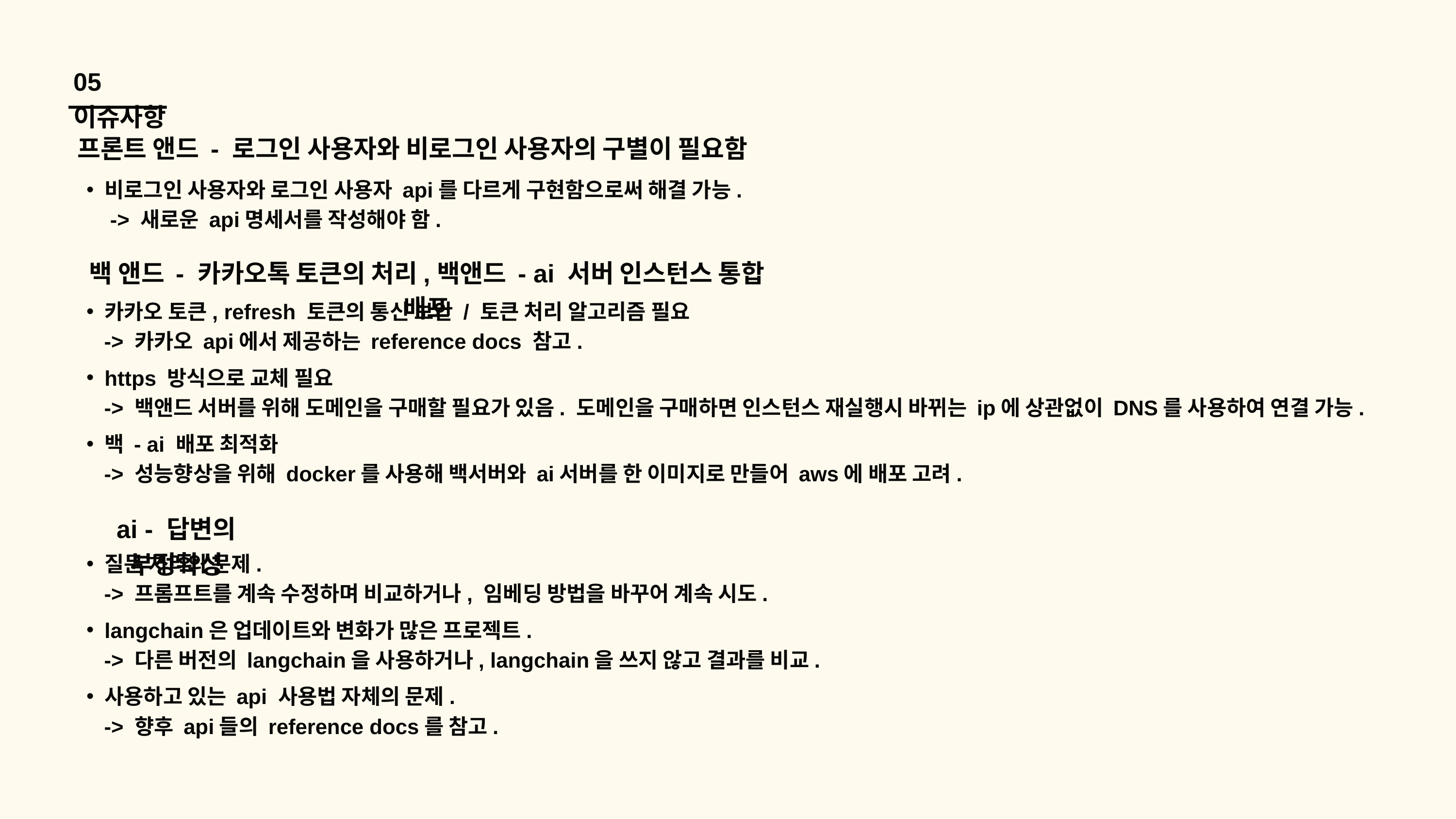

05 이슈사항

프론트 앤드 - 로그인 사용자와 비로그인 사용자의 구별이 필요함
비로그인 사용자와 로그인 사용자 api를 다르게 구현함으로써 해결 가능.
       -> 새로운 api명세서를 작성해야 함.
백 앤드 - 카카오톡 토큰의 처리,백앤드 - ai 서버 인스턴스 통합 배포
카카오 토큰, refresh 토큰의 통신 보안 / 토큰 처리 알고리즘 필요
      -> 카카오 api에서 제공하는 reference docs 참고.
https 방식으로 교체 필요
      -> 백앤드 서버를 위해 도메인을 구매할 필요가 있음. 도메인을 구매하면 인스턴스 재실행시 바뀌는 ip에 상관없이 DNS를 사용하여 연결 가능.
백 - ai 배포 최적화
      -> 성능향상을 위해 docker를 사용해 백서버와 ai서버를 한 이미지로 만들어 aws에 배포 고려.
ai - 답변의 부정확성
질문 처리의 문제.
      -> 프롬프트를 계속 수정하며 비교하거나, 임베딩 방법을 바꾸어 계속 시도.
langchain은 업데이트와 변화가 많은 프로젝트.
      -> 다른 버전의 langchain을 사용하거나, langchain을 쓰지 않고 결과를 비교.
사용하고 있는 api 사용법 자체의 문제.
      -> 향후 api들의 reference docs를 참고.